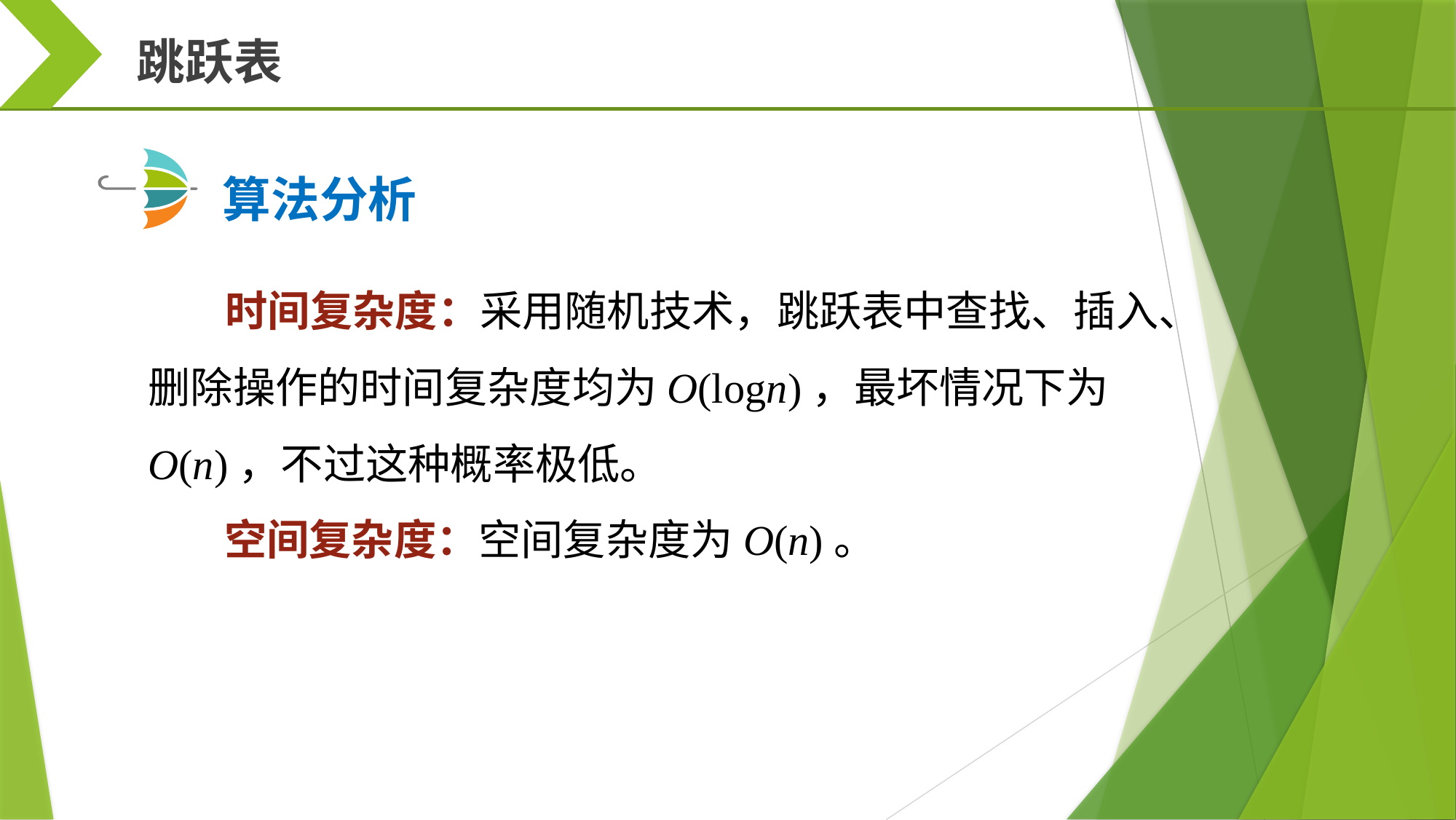

跳跃表

算法分析
时间复杂度：采用随机技术，跳跃表中查找、插入、删除操作的时间复杂度均为O(logn)，最坏情况下为O(n)，不过这种概率极低。
空间复杂度：空间复杂度为O(n)。